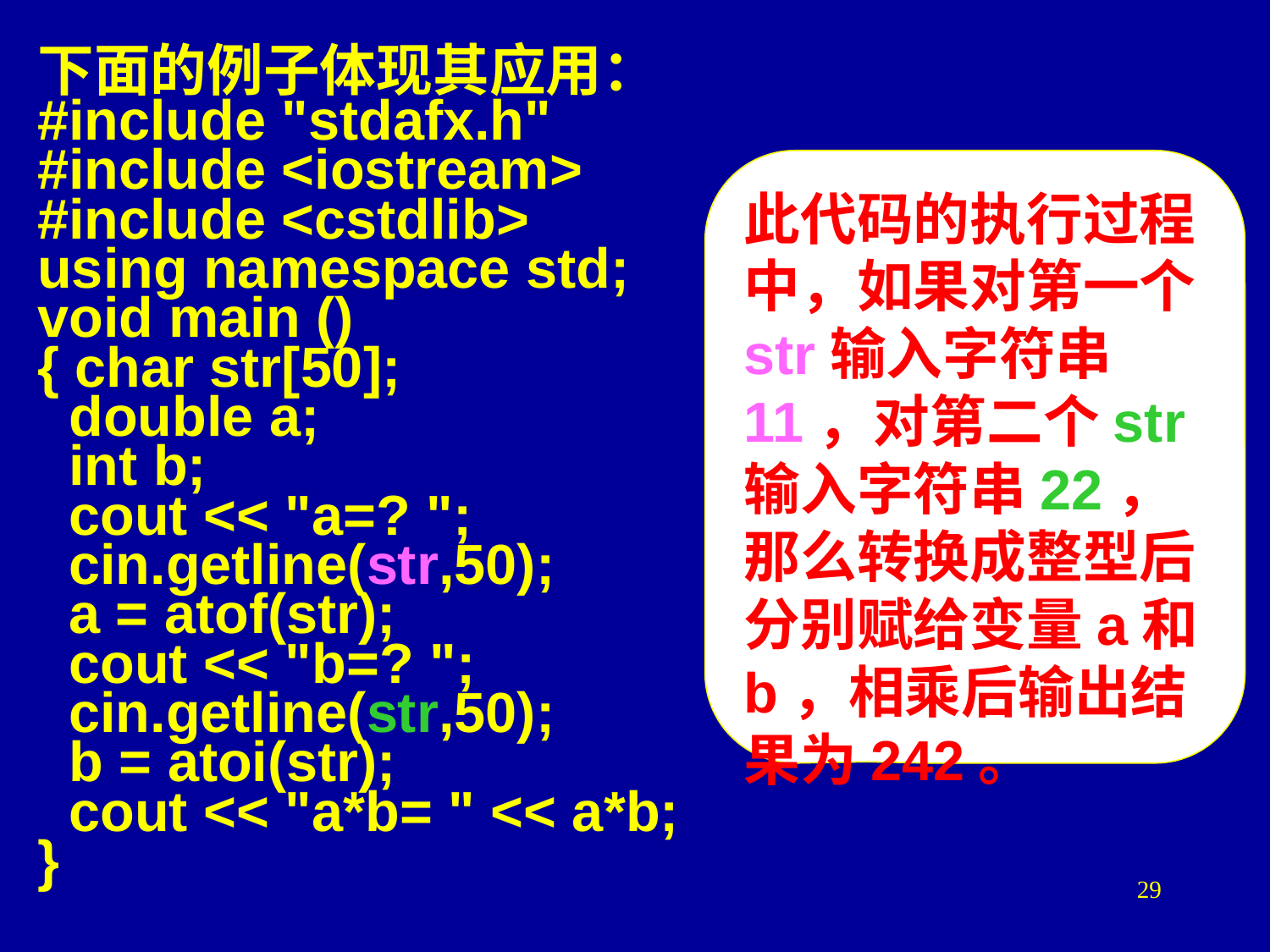

下面的例子体现其应用：
#include "stdafx.h"
#include <iostream>
#include <cstdlib>
using namespace std;
void main ()
{ char str[50];
  double a;
  int b;
  cout << "a=? ";
  cin.getline(str,50);
  a = atof(str);
  cout << "b=? ";
  cin.getline(str,50);
  b = atoi(str);
  cout << "a*b= " << a*b;
}
此代码的执行过程中，如果对第一个str输入字符串11，对第二个str输入字符串22，那么转换成整型后分别赋给变量a和b，相乘后输出结果为242。

29